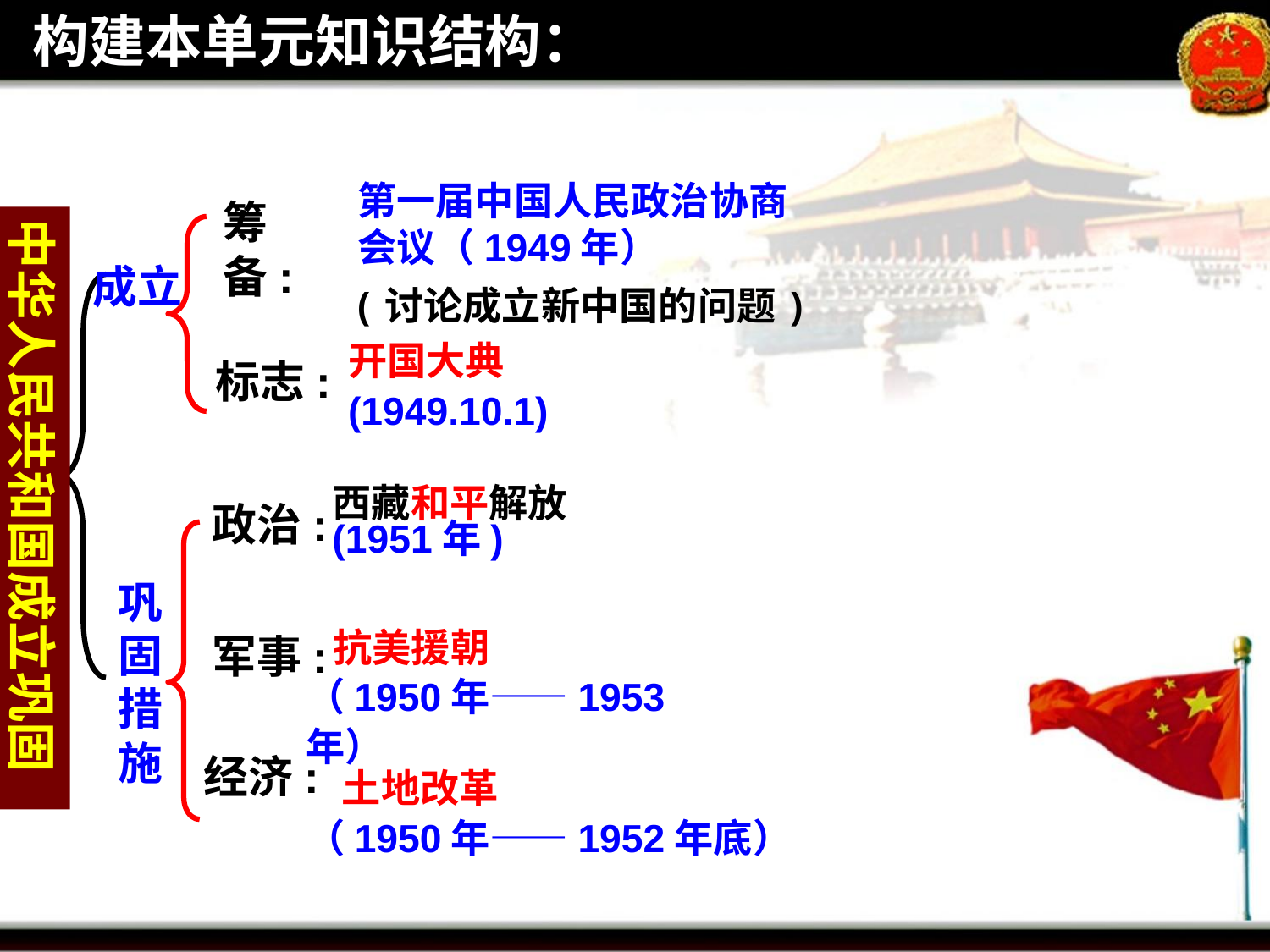

构建本单元知识结构：
第一届中国人民政治协商会议（1949年）
筹备:
中华人民共和国成立巩固

成立

(讨论成立新中国的问题)
标志:
开国大典
(1949.10.1)
西藏和平解放
(1951年)
政治:

巩
固
措
施
  抗美援朝
（1950年——1953年）
军事:
经济:
   土地改革
（1950年——1952年底）